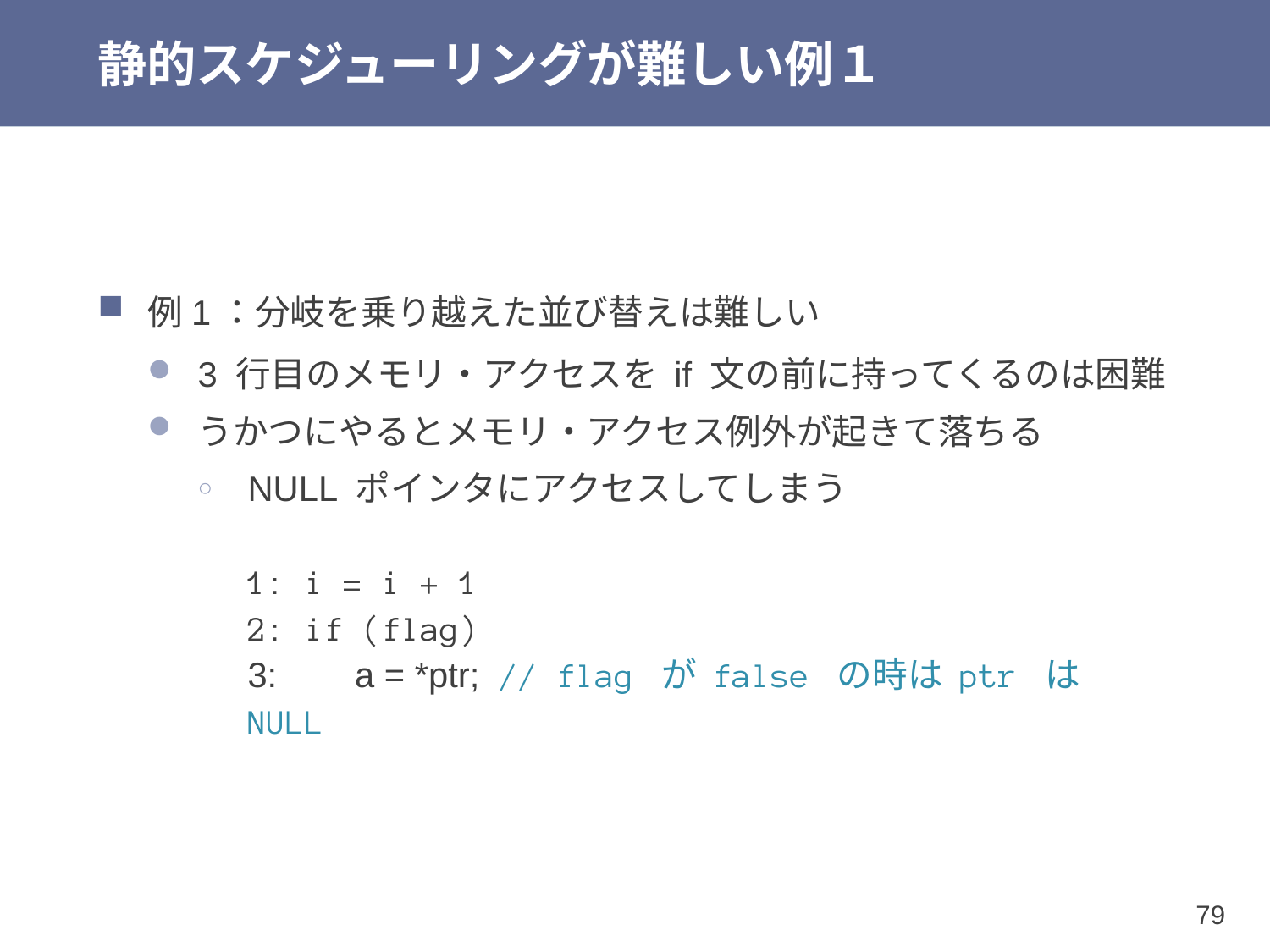

# 静的スケジューリングが難しい例１
例1：分岐を乗り越えた並び替えは難しい
3 行目のメモリ・アクセスを if 文の前に持ってくるのは困難
うかつにやるとメモリ・アクセス例外が起きて落ちる
NULL ポインタにアクセスしてしまう
1: i = i + 1
2: if (flag)
3:        a = *ptr;  // flag が false の時は ptr は NULL